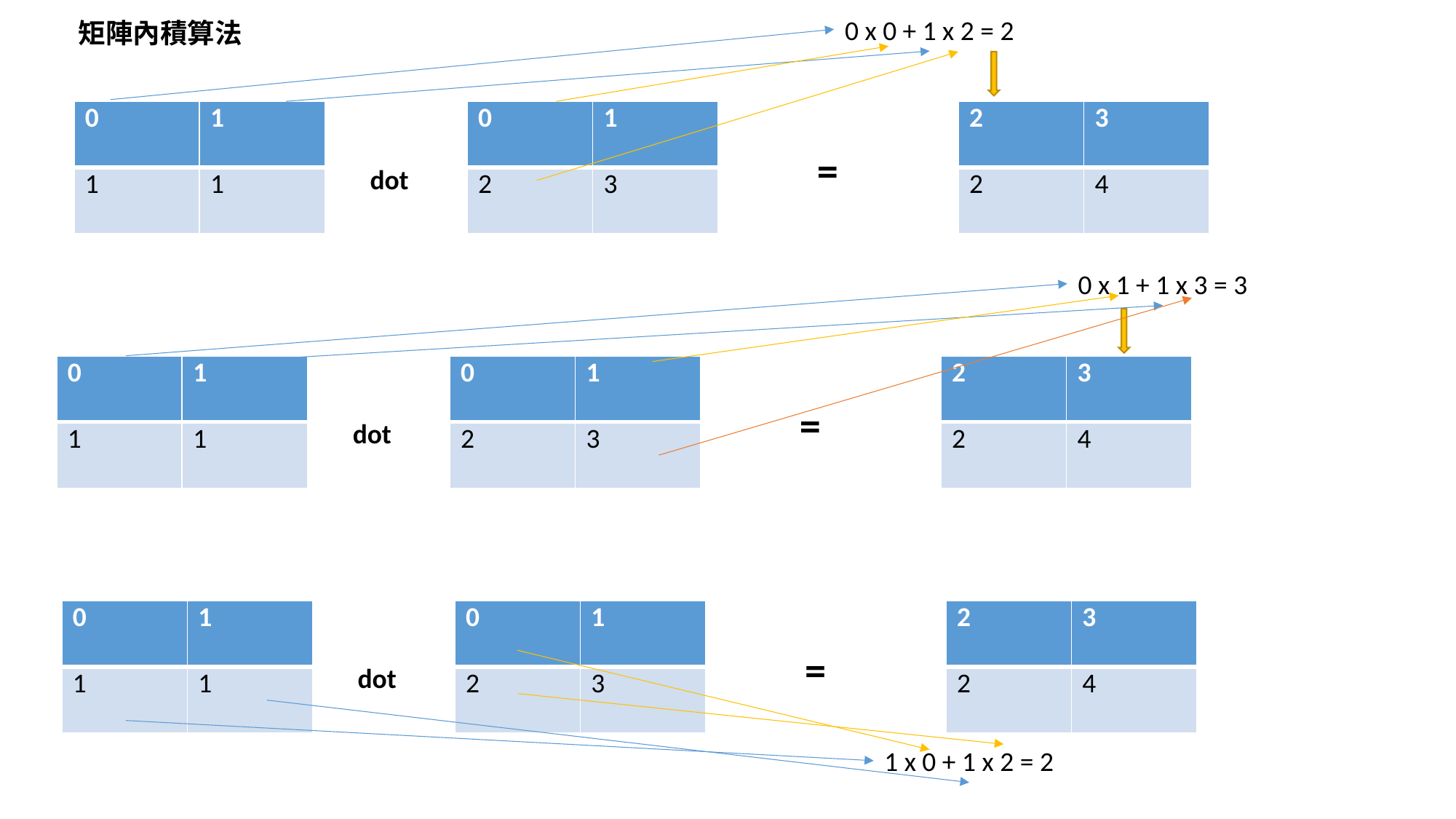

0 x 0 + 1 x 2 = 2
矩陣內積算法

| 0 | 1 |
| --- | --- |
| 1 | 1 |
| 0 | 1 |
| --- | --- |
| 2 | 3 |
| 2 | 3 |
| --- | --- |
| 2 | 4 |
=
dot
0 x 1 + 1 x 3 = 3

| 0 | 1 |
| --- | --- |
| 1 | 1 |
| 0 | 1 |
| --- | --- |
| 2 | 3 |
| 2 | 3 |
| --- | --- |
| 2 | 4 |
=
dot
| 0 | 1 |
| --- | --- |
| 1 | 1 |
| 0 | 1 |
| --- | --- |
| 2 | 3 |
| 2 | 3 |
| --- | --- |
| 2 | 4 |
=
dot
1 x 0 + 1 x 2 = 2